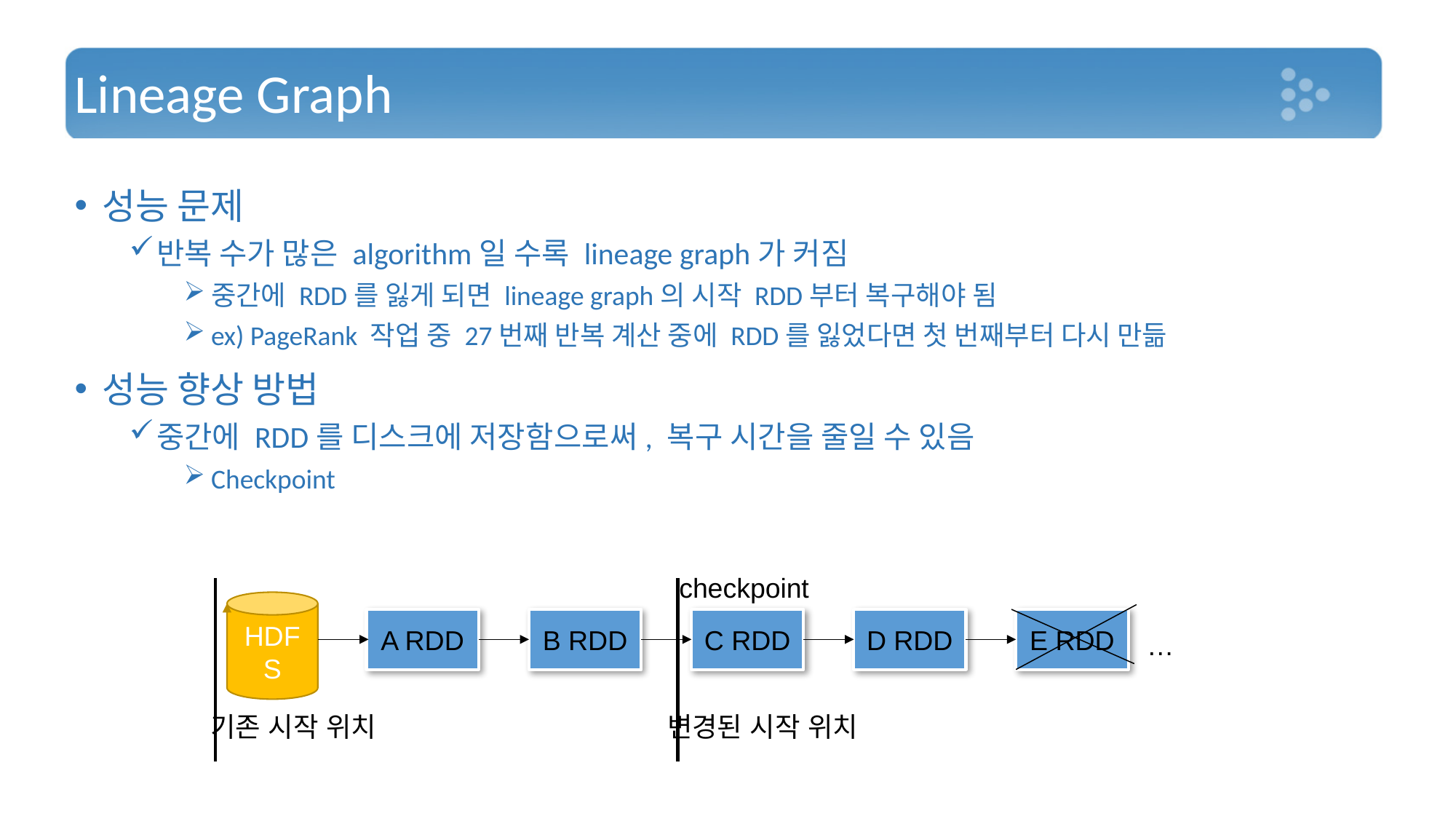

# Lineage Graph
성능 문제
반복 수가 많은 algorithm일 수록 lineage graph가 커짐
중간에 RDD를 잃게 되면 lineage graph의 시작 RDD부터 복구해야 됨
ex) PageRank 작업 중 27번째 반복 계산 중에 RDD를 잃었다면 첫 번째부터 다시 만듦
성능 향상 방법
중간에 RDD를 디스크에 저장함으로써, 복구 시간을 줄일 수 있음
Checkpoint

checkpoint
HDFS
A RDD
B RDD
C RDD
D RDD
E RDD
…
기존 시작 위치
변경된 시작 위치